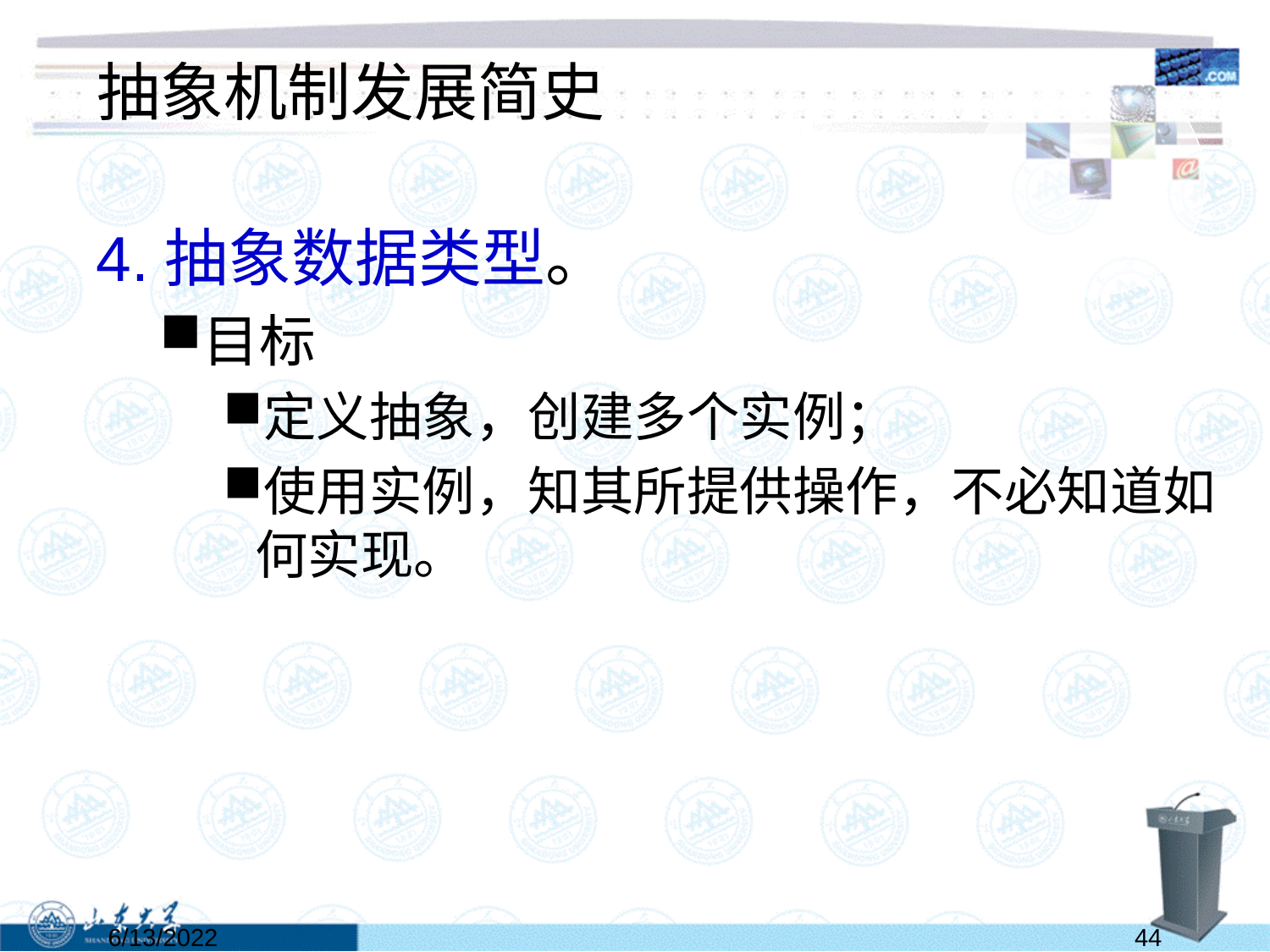

# 抽象机制发展简史
4.抽象数据类型。
目标
定义抽象，创建多个实例；
使用实例，知其所提供操作，不必知道如何实现。
6/13/2022
44